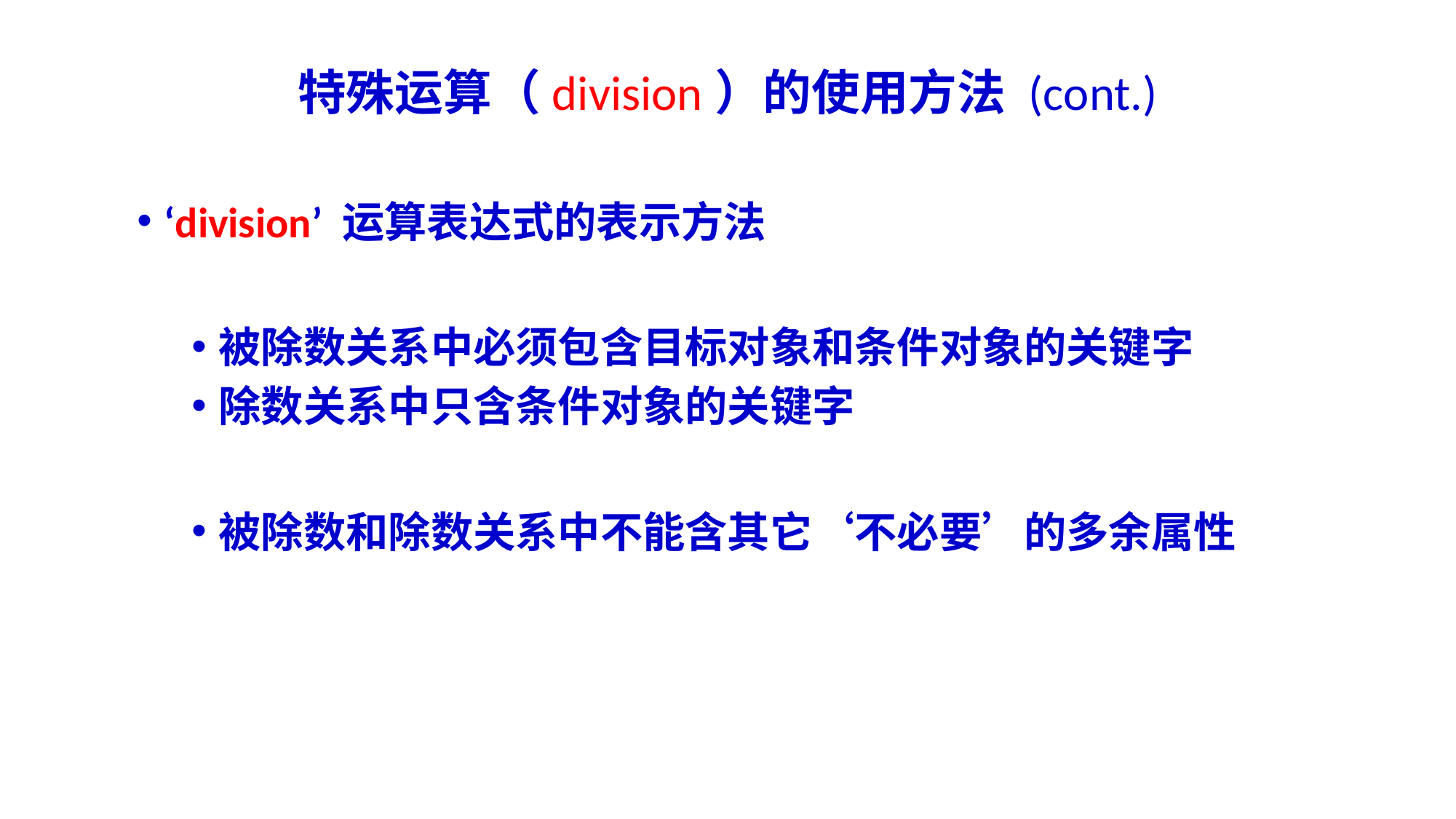

# 特殊运算（division）的使用方法 (cont.)
‘division’ 运算表达式的表示方法

被除数关系中必须包含目标对象和条件对象的关键字
除数关系中只含条件对象的关键字

被除数和除数关系中不能含其它‘不必要’的多余属性